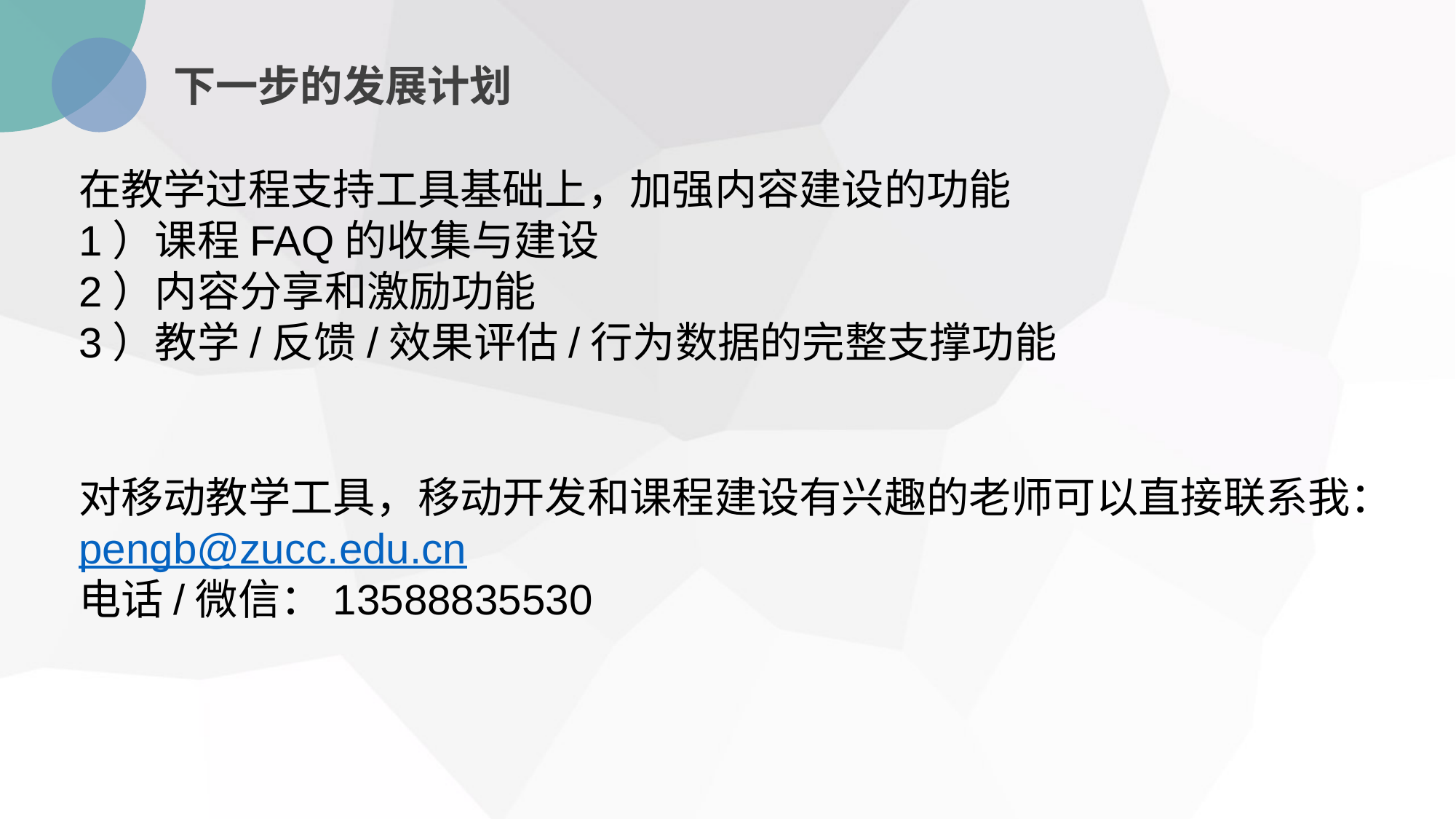

下一步的发展计划
在教学过程支持工具基础上，加强内容建设的功能
1）课程FAQ的收集与建设
2）内容分享和激励功能
3）教学/反馈/效果评估/行为数据的完整支撑功能
对移动教学工具，移动开发和课程建设有兴趣的老师可以直接联系我：
pengb@zucc.edu.cn
电话/微信：13588835530